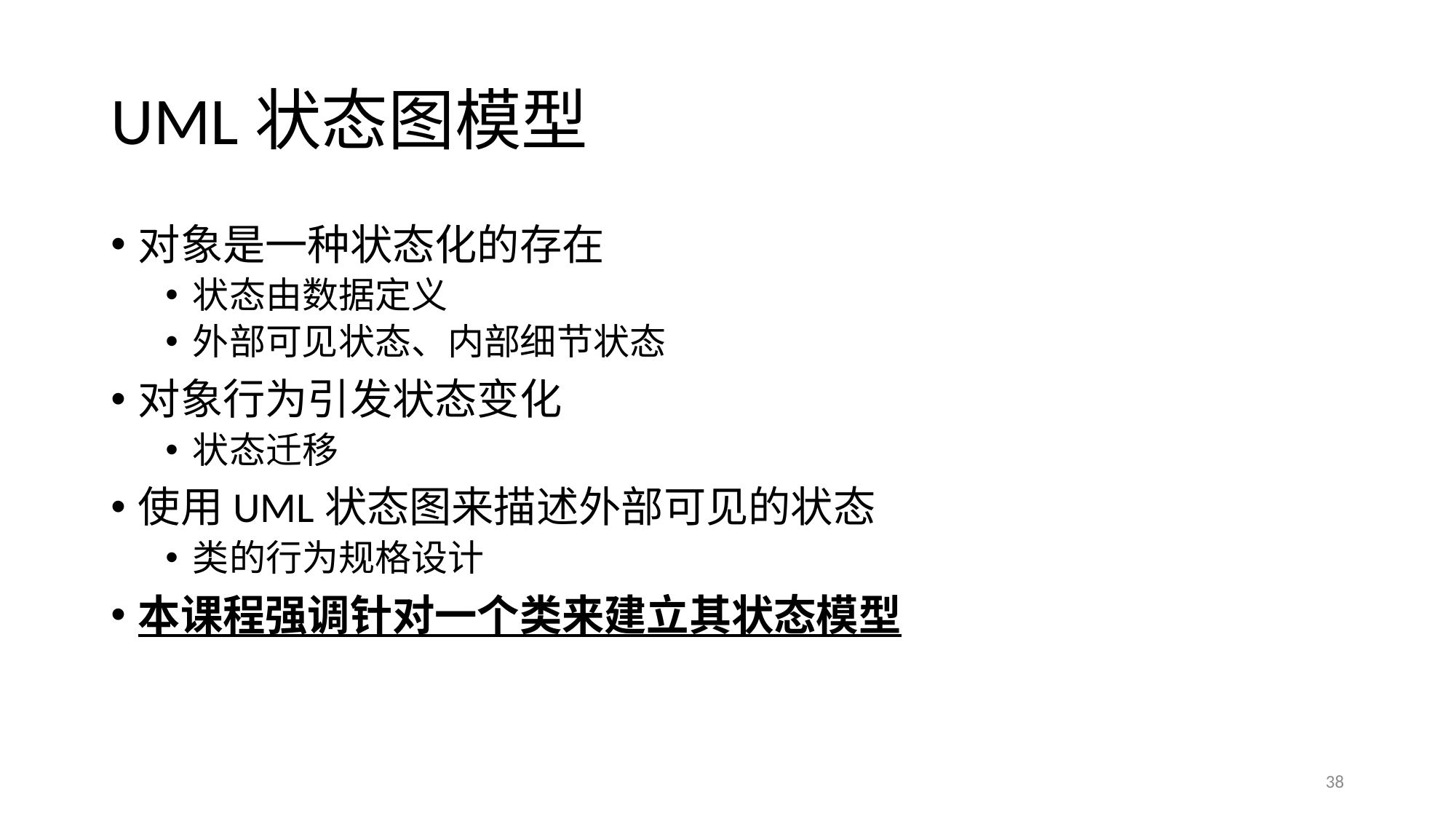

# UML状态图模型
对象是一种状态化的存在
状态由数据定义
外部可见状态、内部细节状态
对象行为引发状态变化
状态迁移
使用UML状态图来描述外部可见的状态
类的行为规格设计
本课程强调针对一个类来建立其状态模型
38